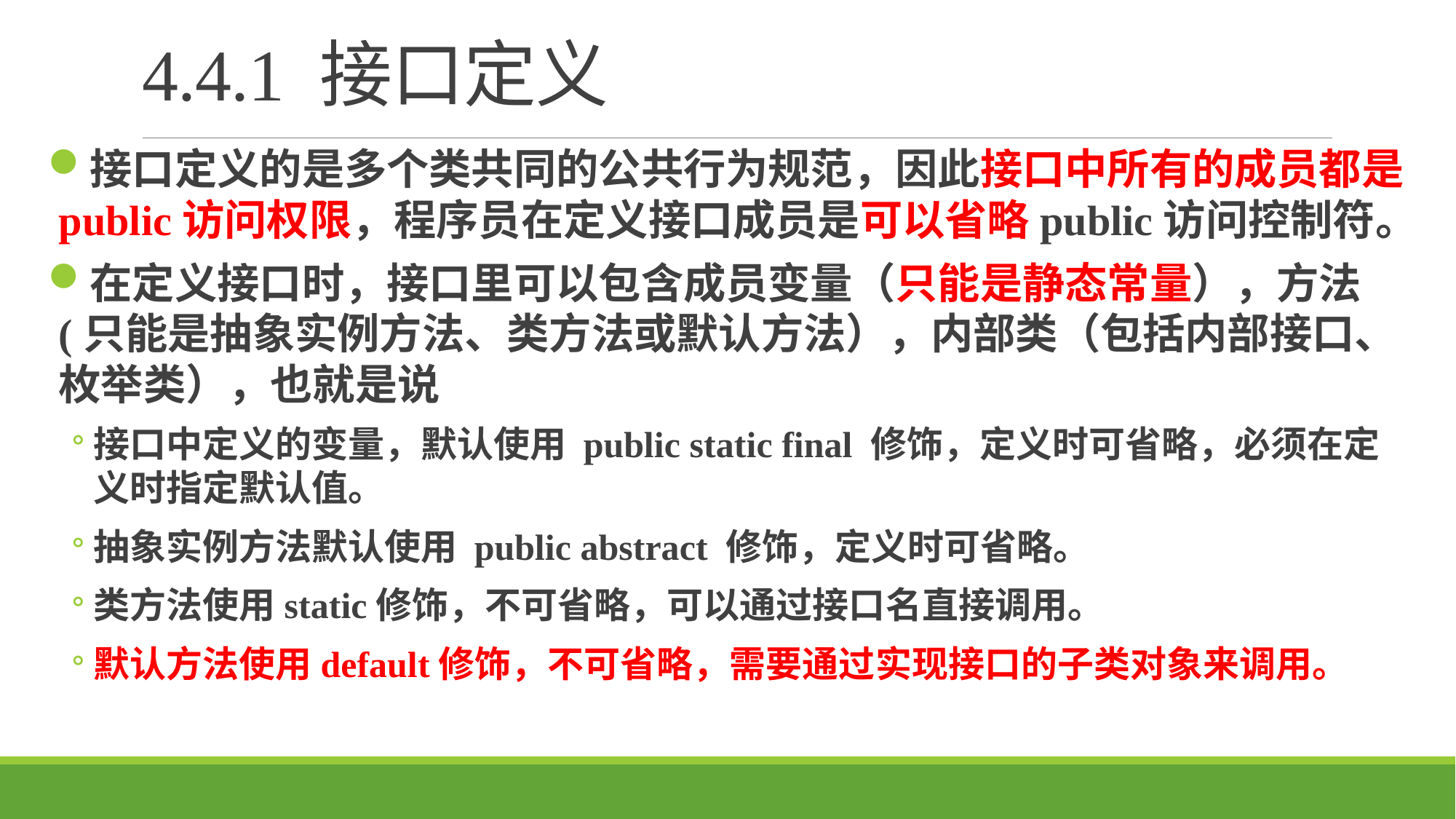

# 4.4.1 接口定义
接口定义的是多个类共同的公共行为规范，因此接口中所有的成员都是public访问权限，程序员在定义接口成员是可以省略public访问控制符。
在定义接口时，接口里可以包含成员变量（只能是静态常量），方法(只能是抽象实例方法、类方法或默认方法），内部类（包括内部接口、枚举类），也就是说
接口中定义的变量，默认使用 public static final 修饰，定义时可省略，必须在定义时指定默认值。
抽象实例方法默认使用 public abstract 修饰，定义时可省略。
类方法使用static修饰，不可省略，可以通过接口名直接调用。
默认方法使用default修饰，不可省略，需要通过实现接口的子类对象来调用。